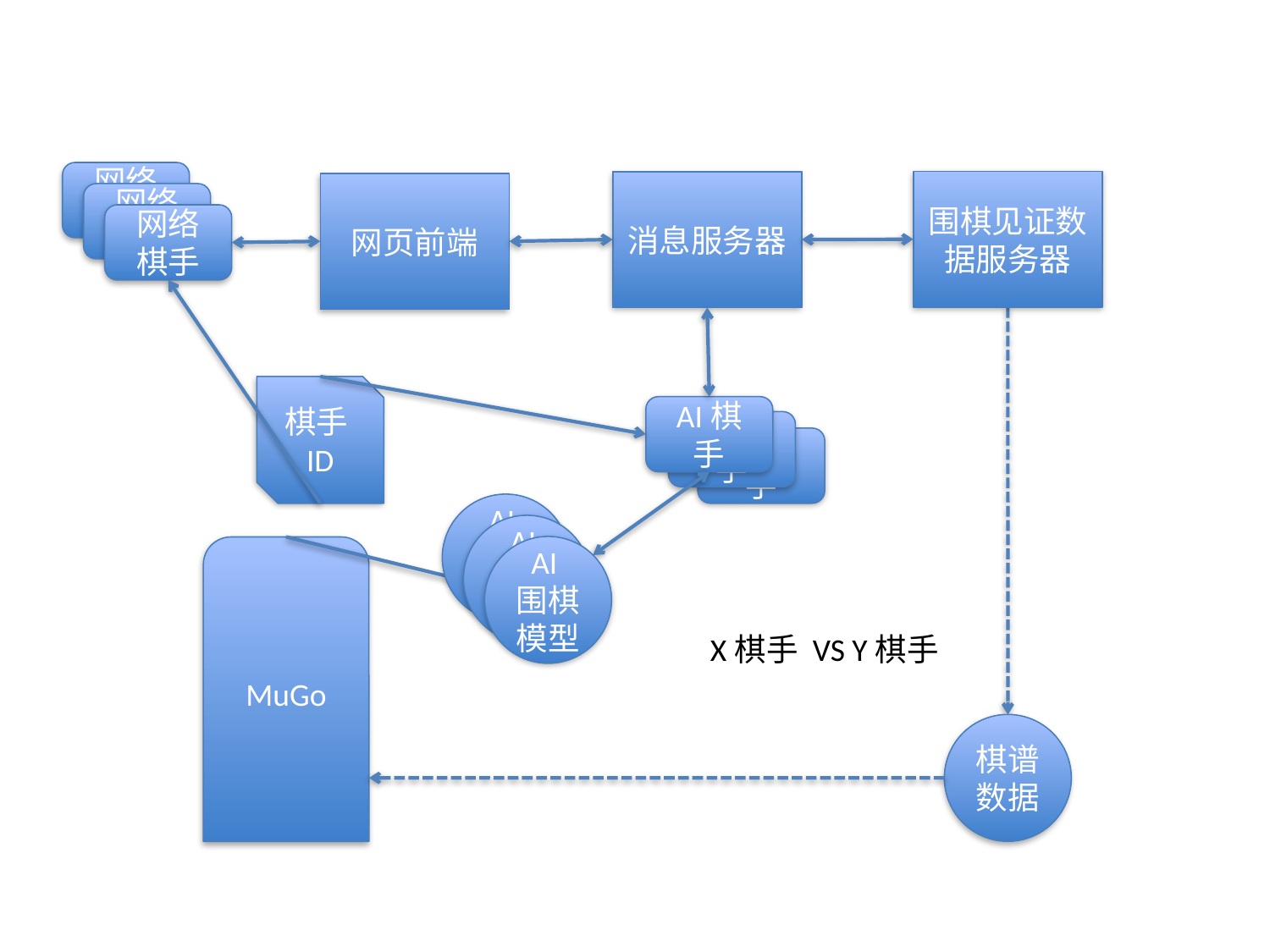

网络棋手
围棋见证数据服务器
消息服务器
网页前端
网络棋手
网络棋手
棋手ID
AI棋手
AI棋手
AI棋手
AI围棋模型
AI围棋模型
AI围棋模型
MuGo
X棋手 VS Y棋手
棋谱数据